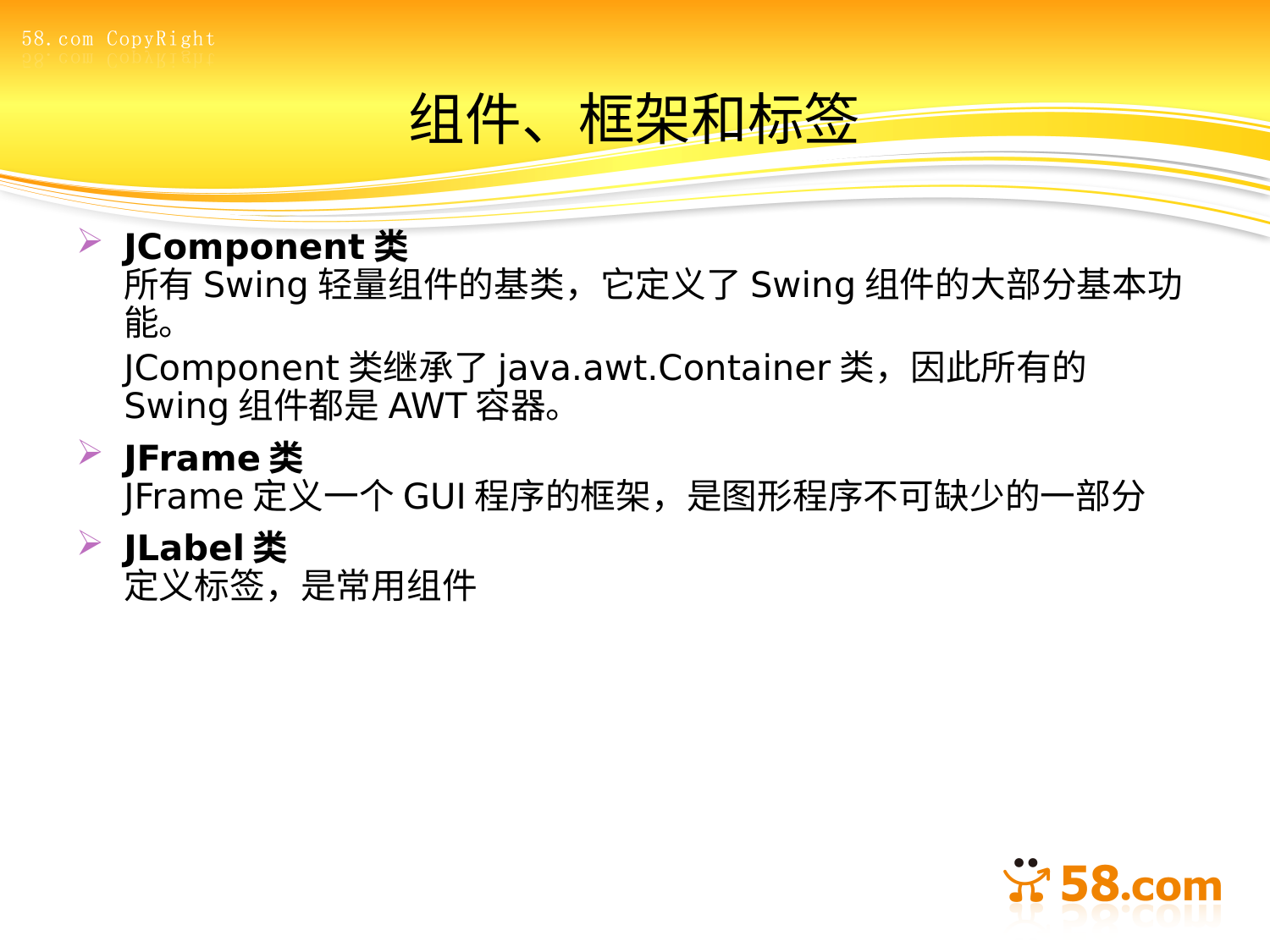

# 组件、框架和标签
JComponent类
所有Swing轻量组件的基类，它定义了Swing组件的大部分基本功能。
	JComponent类继承了java.awt.Container类，因此所有的Swing组件都是AWT容器。
JFrame类
JFrame定义一个GUI程序的框架，是图形程序不可缺少的一部分
JLabel类
定义标签，是常用组件